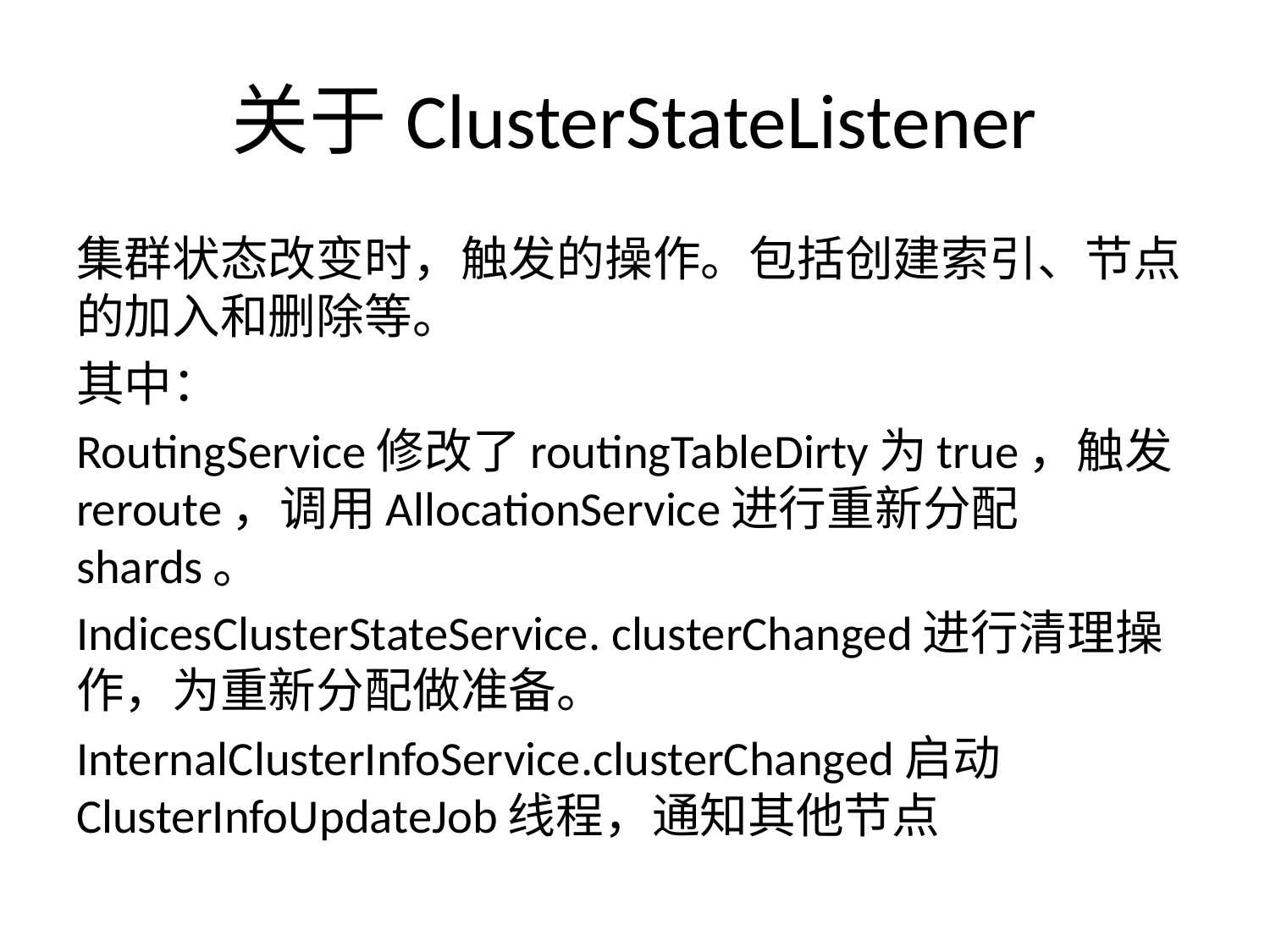

# 关于ClusterStateListener
集群状态改变时，触发的操作。包括创建索引、节点的加入和删除等。
其中：
RoutingService修改了routingTableDirty为true，触发reroute，调用AllocationService进行重新分配shards。
IndicesClusterStateService. clusterChanged进行清理操作，为重新分配做准备。
InternalClusterInfoService.clusterChanged启动ClusterInfoUpdateJob线程，通知其他节点